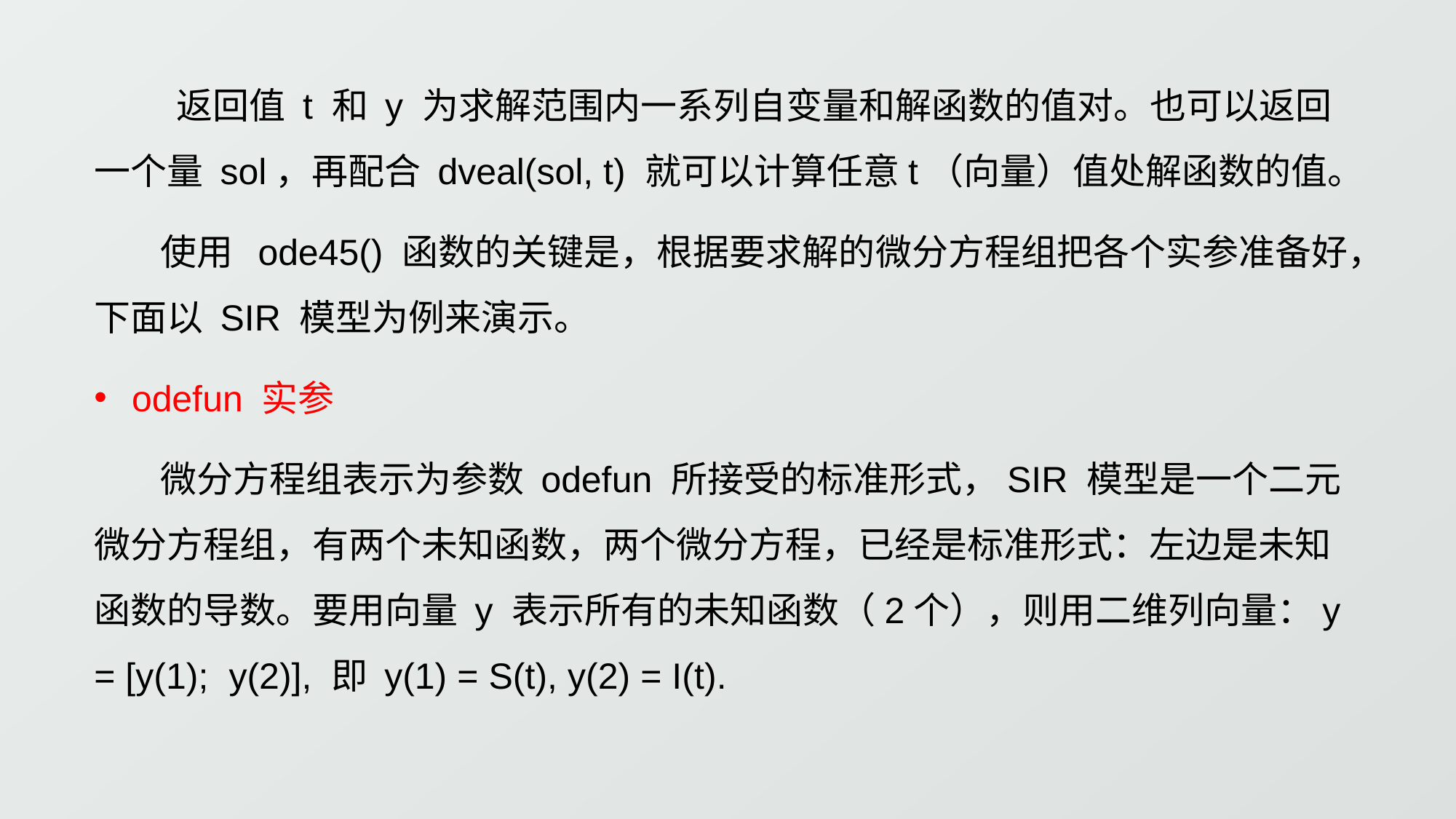

返回值 t 和 y 为求解范围内一系列自变量和解函数的值对。也可以返回一个量 sol，再配合 dveal(sol, t) 就可以计算任意t（向量）值处解函数的值。
       使用  ode45() 函数的关键是，根据要求解的微分方程组把各个实参准备好，下面以 SIR 模型为例来演示。
 odefun 实参
       微分方程组表示为参数 odefun 所接受的标准形式，SIR 模型是一个二元微分方程组，有两个未知函数，两个微分方程，已经是标准形式：左边是未知函数的导数。要用向量 y 表示所有的未知函数（2个），则用二维列向量：y = [y(1);  y(2)], 即 y(1) = S(t), y(2) = I(t).